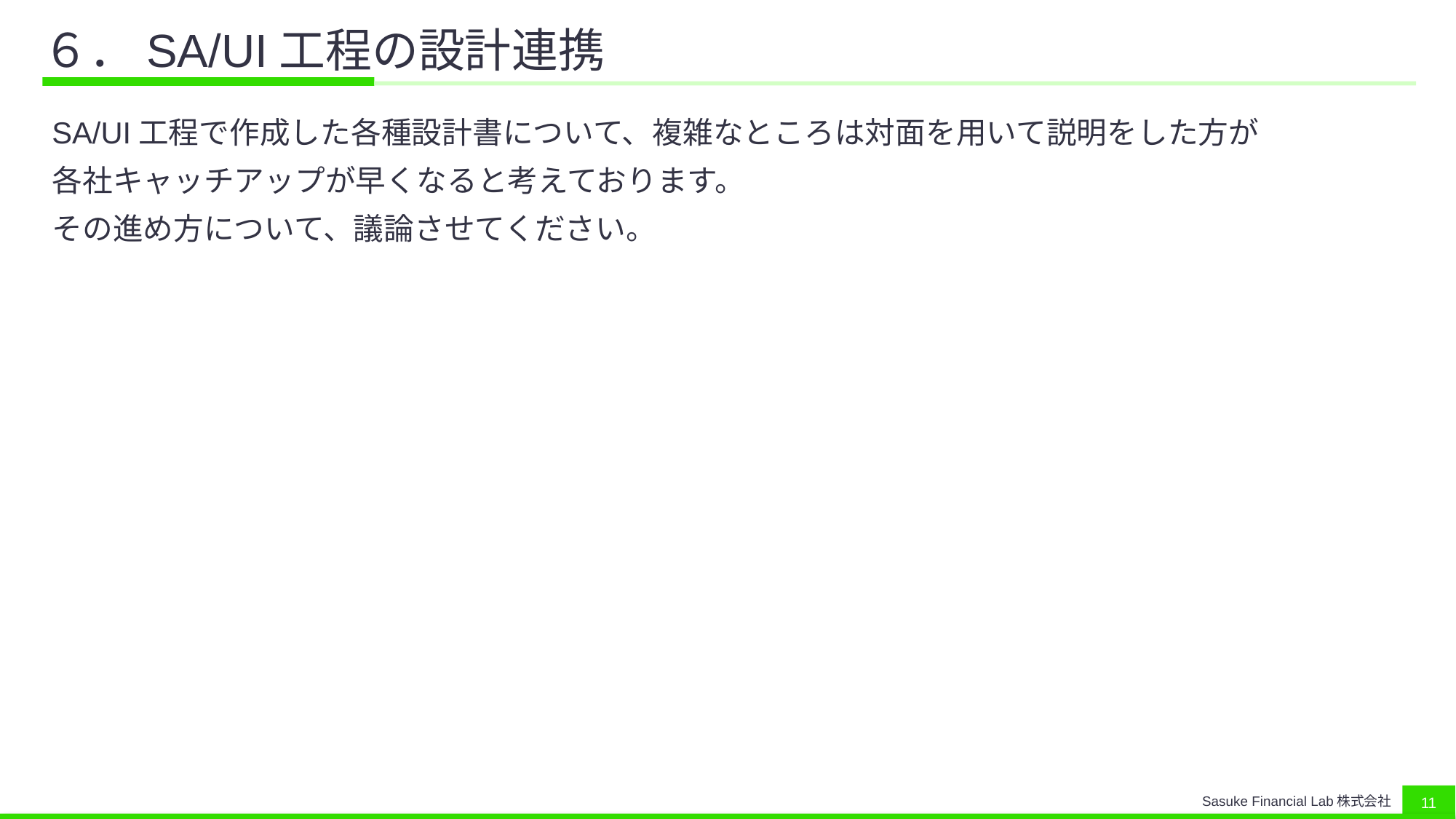

# ６．SA/UI工程の設計連携
SA/UI工程で作成した各種設計書について、複雑なところは対面を用いて説明をした方が
各社キャッチアップが早くなると考えております。
その進め方について、議論させてください。

11
Sasuke Financial Lab株式会社